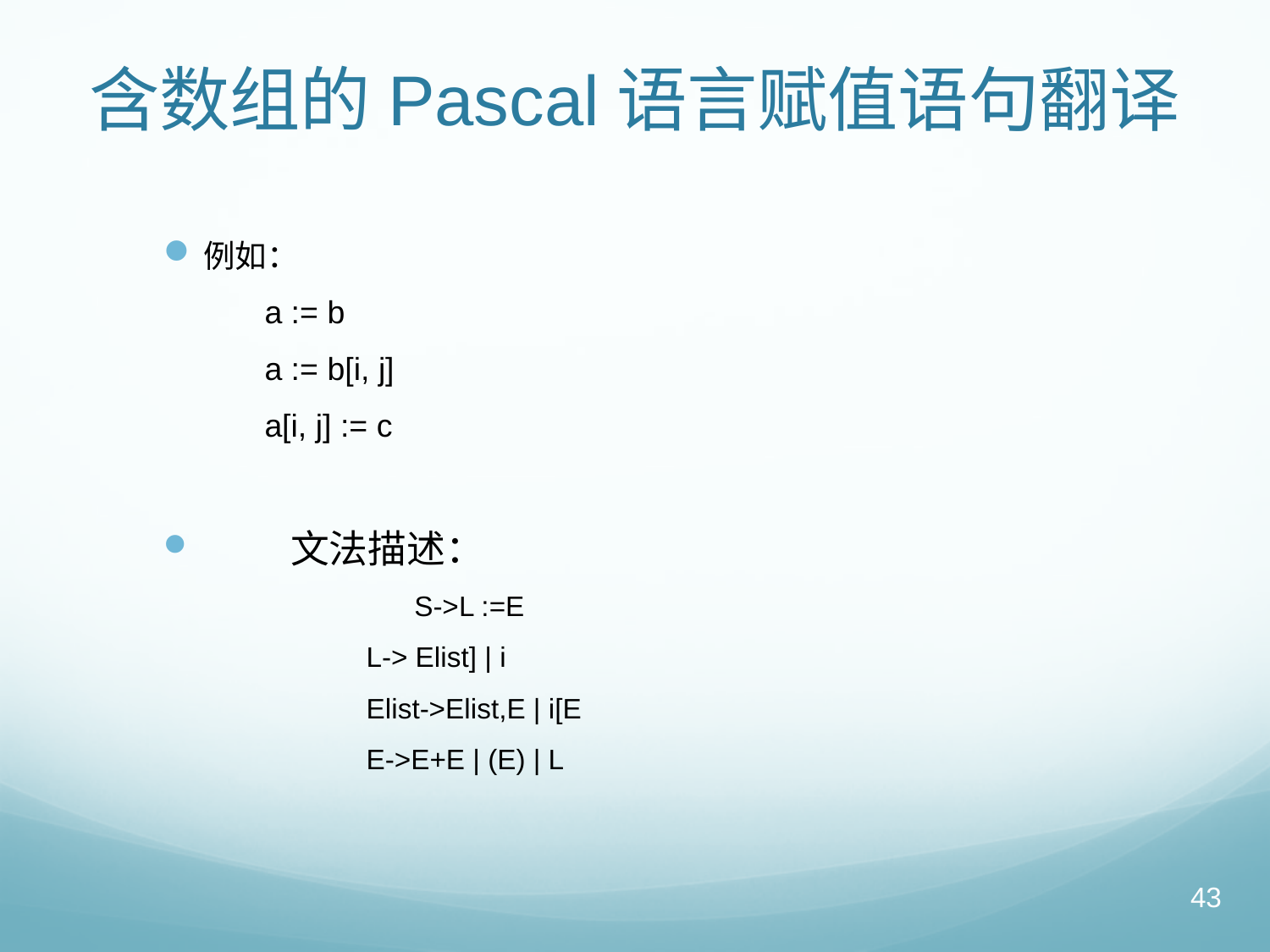

# 含数组的Pascal语言赋值语句翻译
例如：
a := b
a := b[i, j]
a[i, j] := c

	文法描述：
		   S->L :=E
             L-> Elist] | i
             Elist->Elist,E | i[E
             E->E+E | (E) | L

43